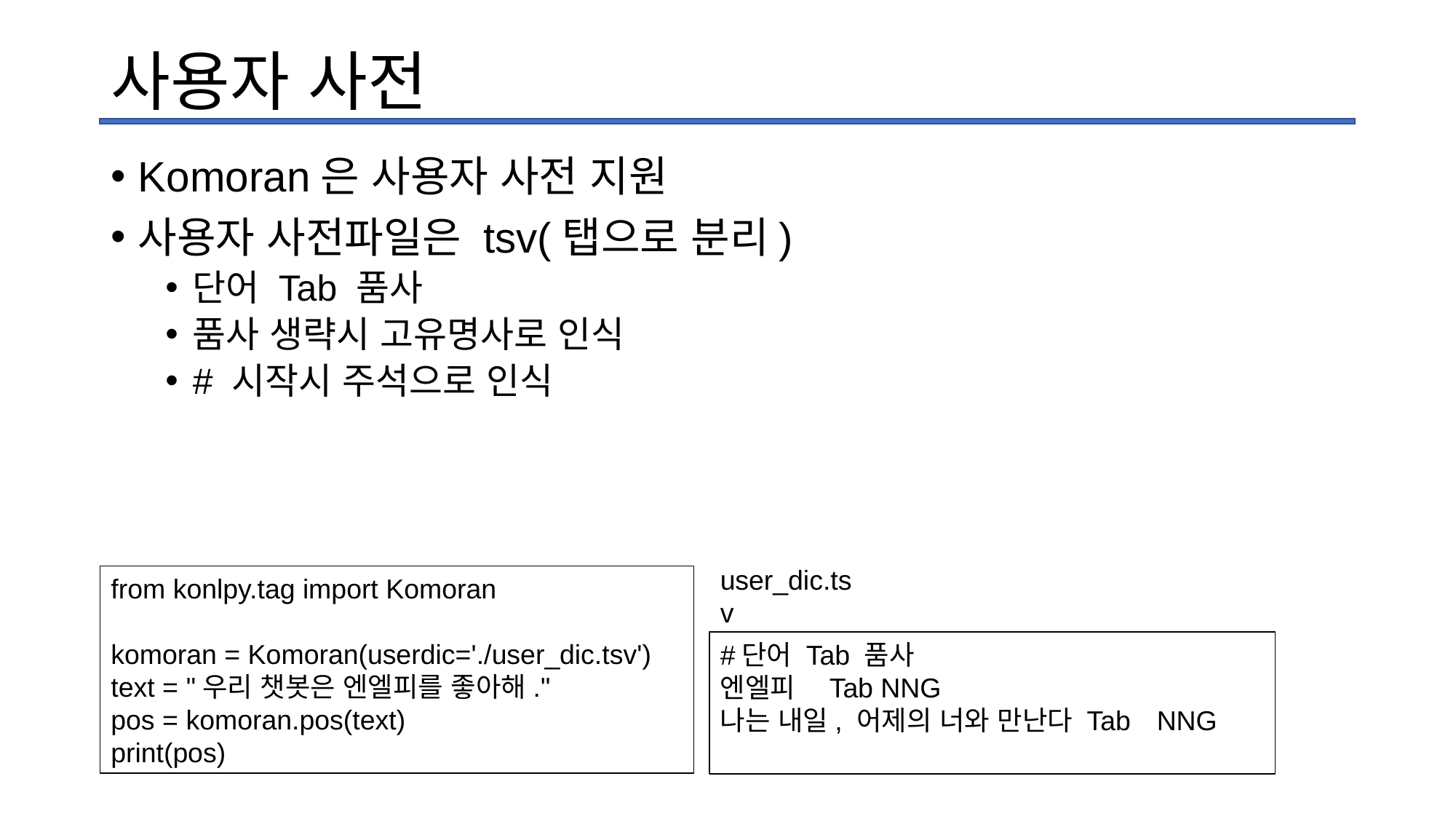

# 사용자 사전
Komoran은 사용자 사전 지원
사용자 사전파일은 tsv(탭으로 분리)
단어 Tab 품사
품사 생략시 고유명사로 인식
# 시작시 주석으로 인식

user_dic.tsv
from konlpy.tag import Komoran

komoran = Komoran(userdic='./user_dic.tsv')
text = "우리 챗봇은 엔엘피를 좋아해."
pos = komoran.pos(text)
print(pos)
#단어 Tab 품사
엔엘피	Tab NNG
나는 내일, 어제의 너와 만난다 Tab	NNG